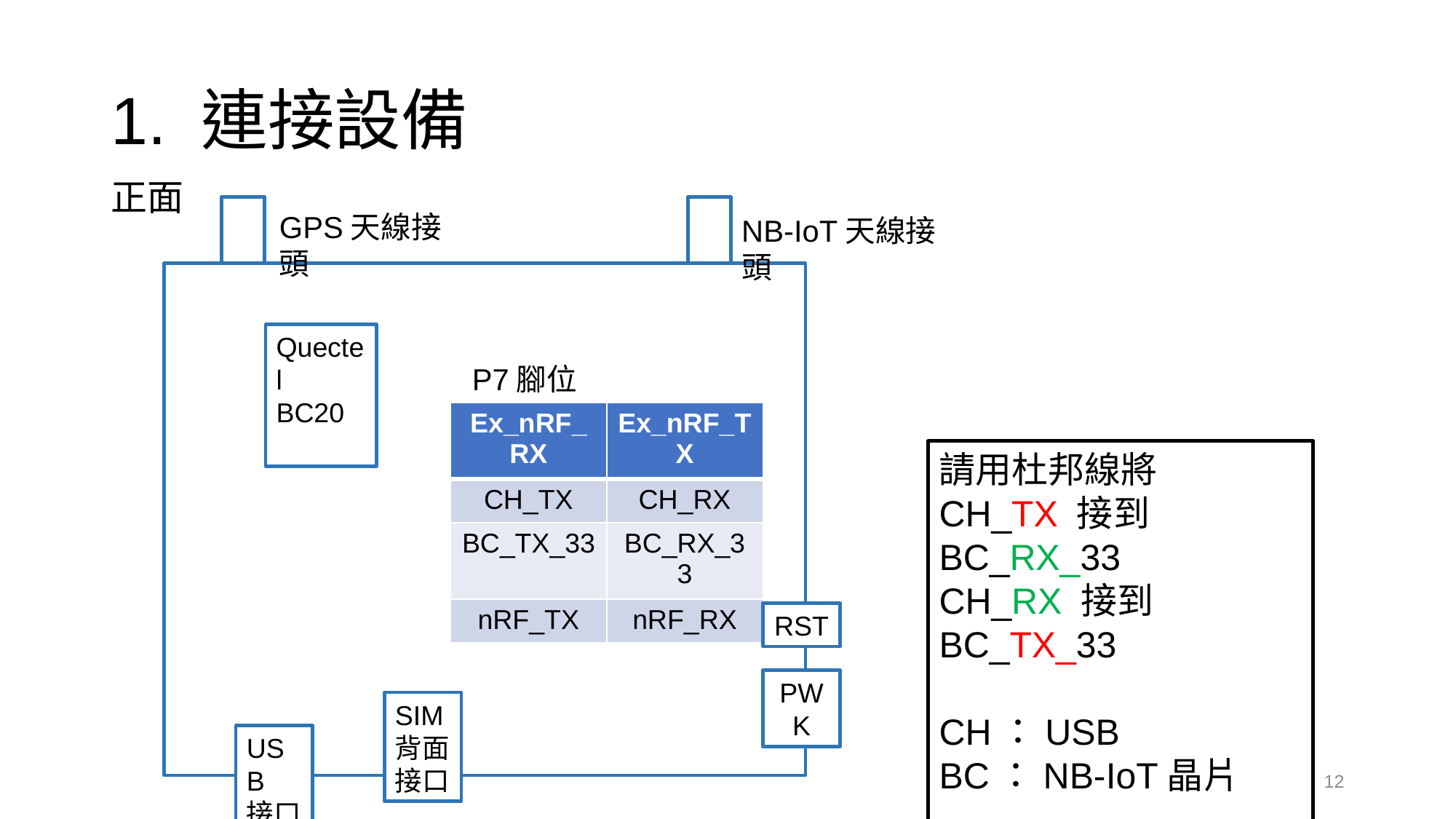

# 1. 連接設備
正面

GPS天線接頭
NB-IoT天線接頭

Quectel
BC20

P7腳位
| Ex\_nRF\_RX | Ex\_nRF\_TX |
| --- | --- |
| CH\_TX | CH\_RX |
| BC\_TX\_33 | BC\_RX\_33 |
| nRF\_TX | nRF\_RX |
請用杜邦線將
CH_TX 接到 BC_RX_33
CH_RX 接到 BC_TX_33

CH：USB
BC：NB-IoT晶片

RST
PWK
SIM 背面接口
USB 接口
12